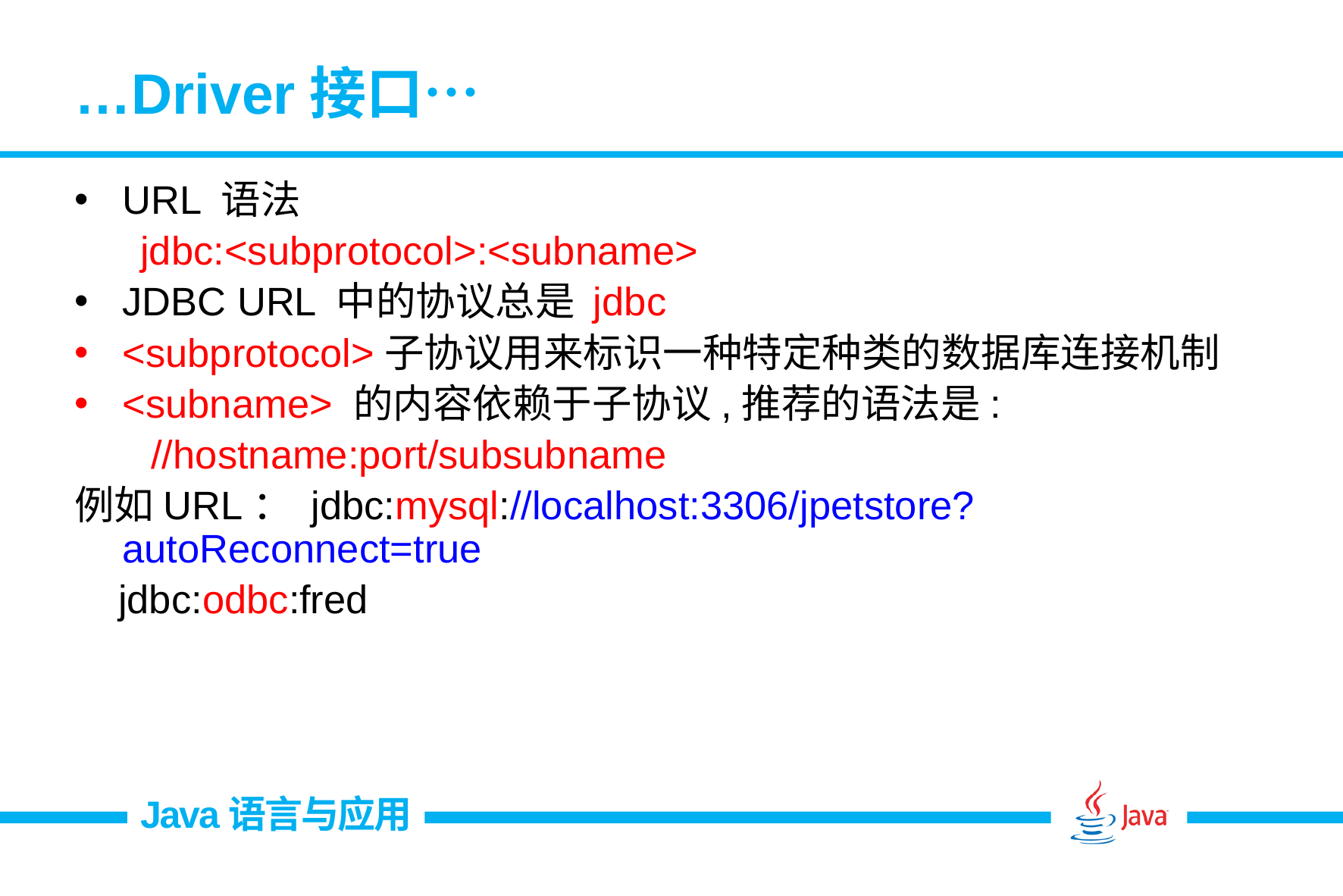

# …Driver接口…
URL 语法
      jdbc:<subprotocol>:<subname>
JDBC URL 中的协议总是 jdbc
<subprotocol>子协议用来标识一种特定种类的数据库连接机制
<subname> 的内容依赖于子协议,推荐的语法是:
       //hostname:port/subsubname
例如URL： jdbc:mysql://localhost:3306/jpetstore?autoReconnect=true
    jdbc:odbc:fred